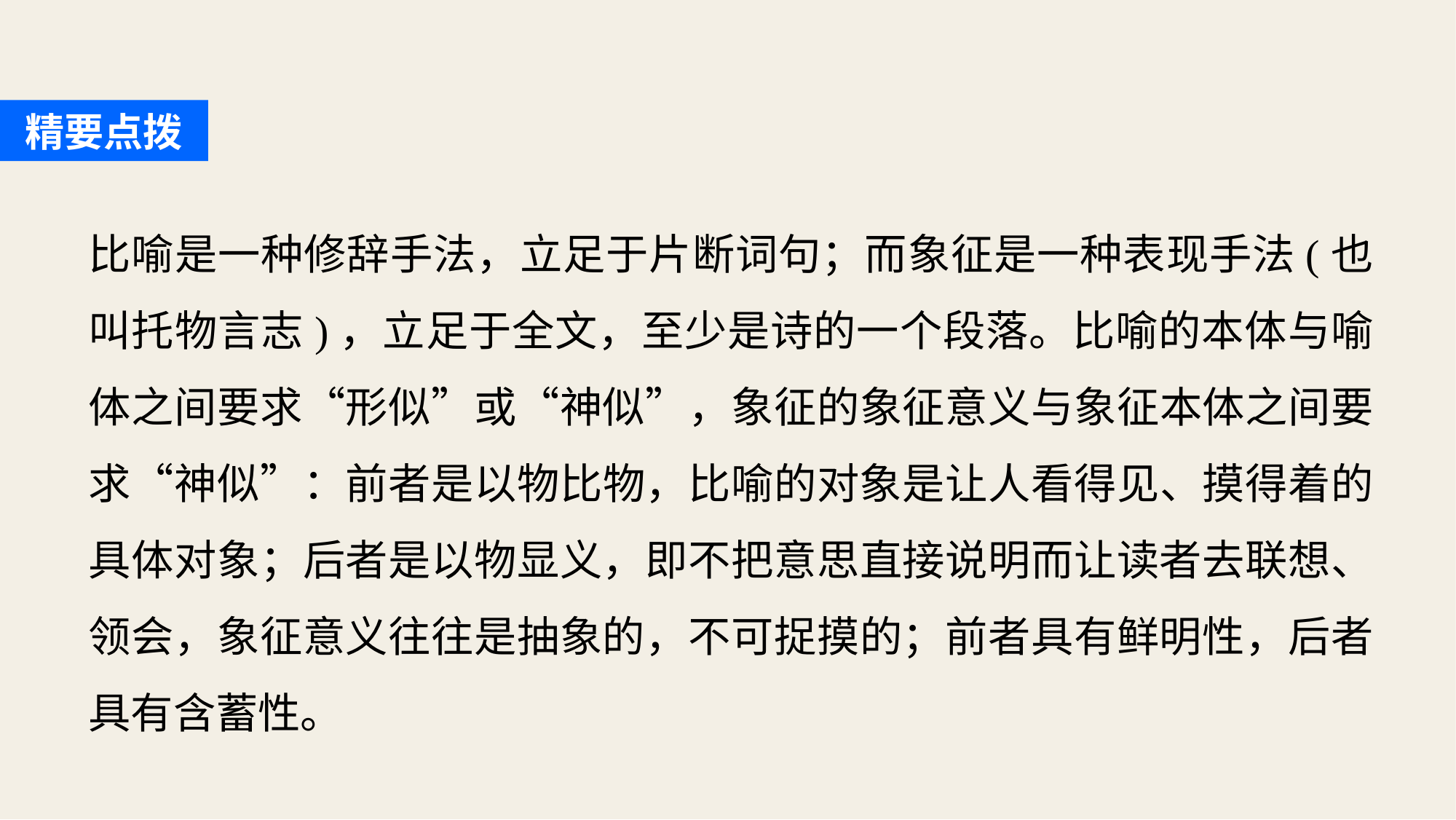

精要点拨
比喻是一种修辞手法，立足于片断词句；而象征是一种表现手法(也叫托物言志)，立足于全文，至少是诗的一个段落。比喻的本体与喻体之间要求“形似”或“神似”，象征的象征意义与象征本体之间要求“神似”：前者是以物比物，比喻的对象是让人看得见、摸得着的具体对象；后者是以物显义，即不把意思直接说明而让读者去联想、领会，象征意义往往是抽象的，不可捉摸的；前者具有鲜明性，后者具有含蓄性。